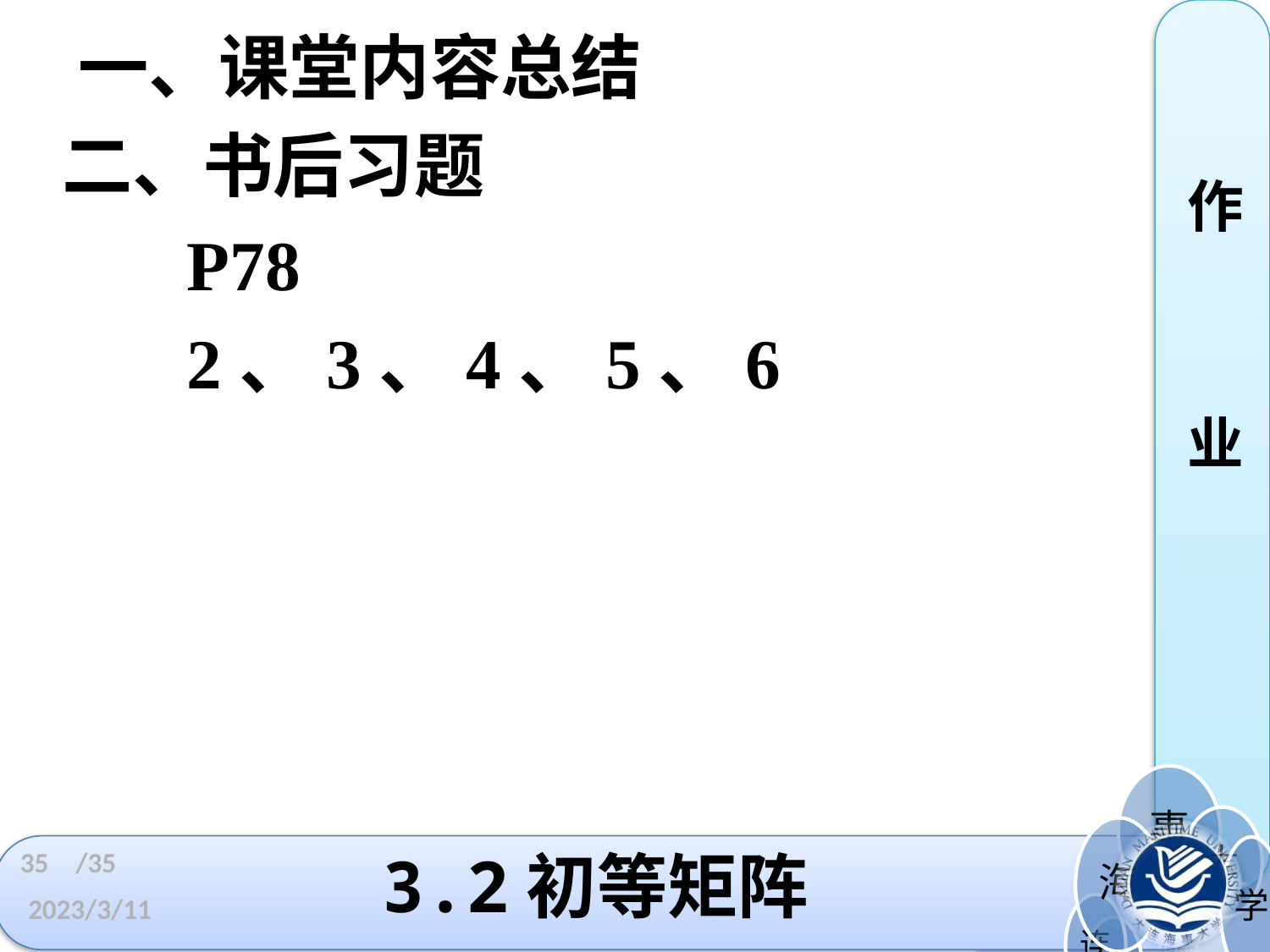

一、课堂内容总结
 二、书后习题
         P78
         2、3、4、5、6

作

业
35
/35
3.2初等矩阵

2023/3/11